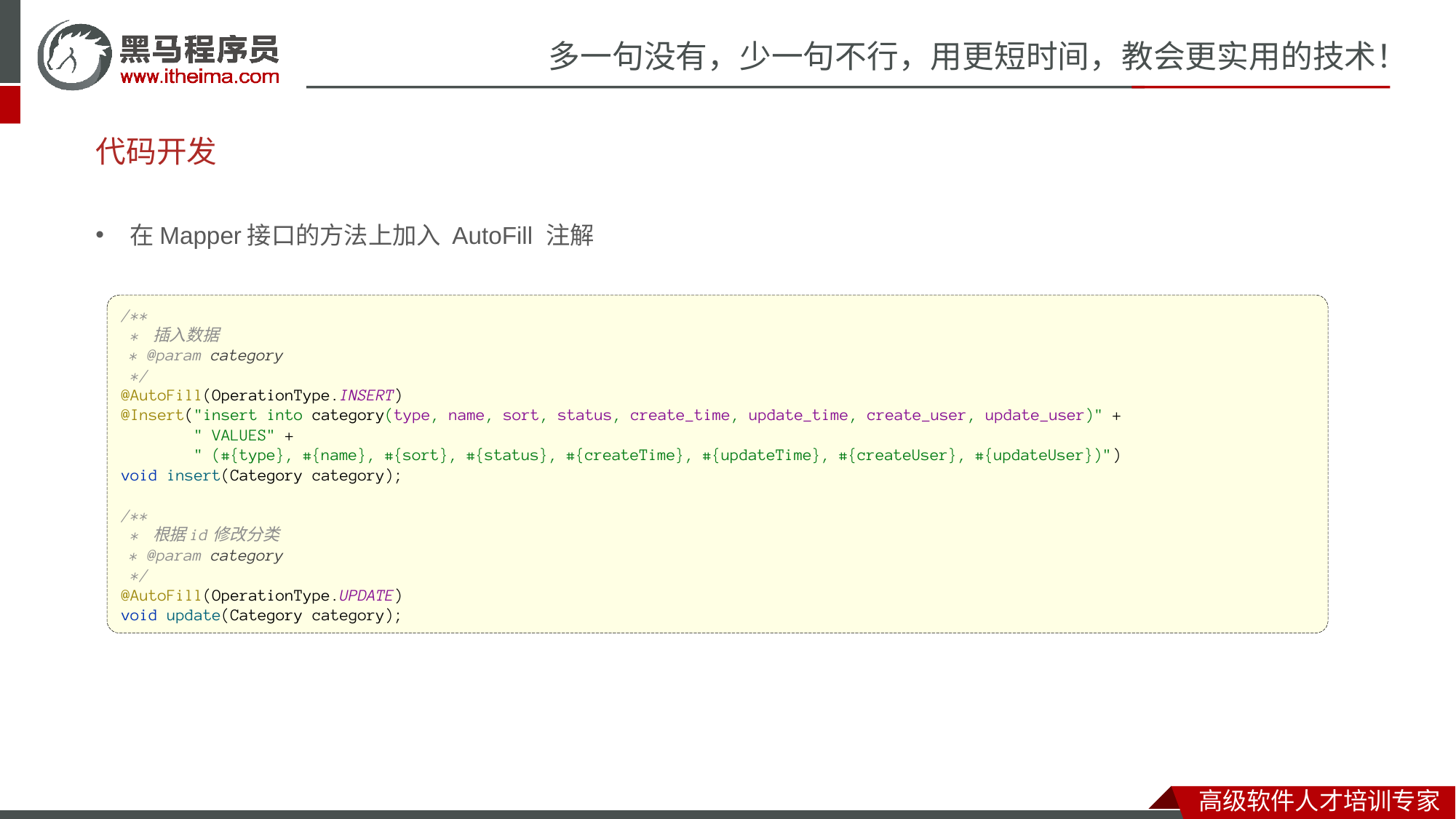

# 代码开发
在Mapper接口的方法上加入 AutoFill 注解
/**
 * 插入数据
 * @param category
 */
@AutoFill(OperationType.INSERT)
@Insert("insert into category(type, name, sort, status, create_time, update_time, create_user, update_user)" +
        " VALUES" +
        " (#{type}, #{name}, #{sort}, #{status}, #{createTime}, #{updateTime}, #{createUser}, #{updateUser})")
void insert(Category category);
/**
 * 根据id修改分类
 * @param category
 */
@AutoFill(OperationType.UPDATE)
void update(Category category);